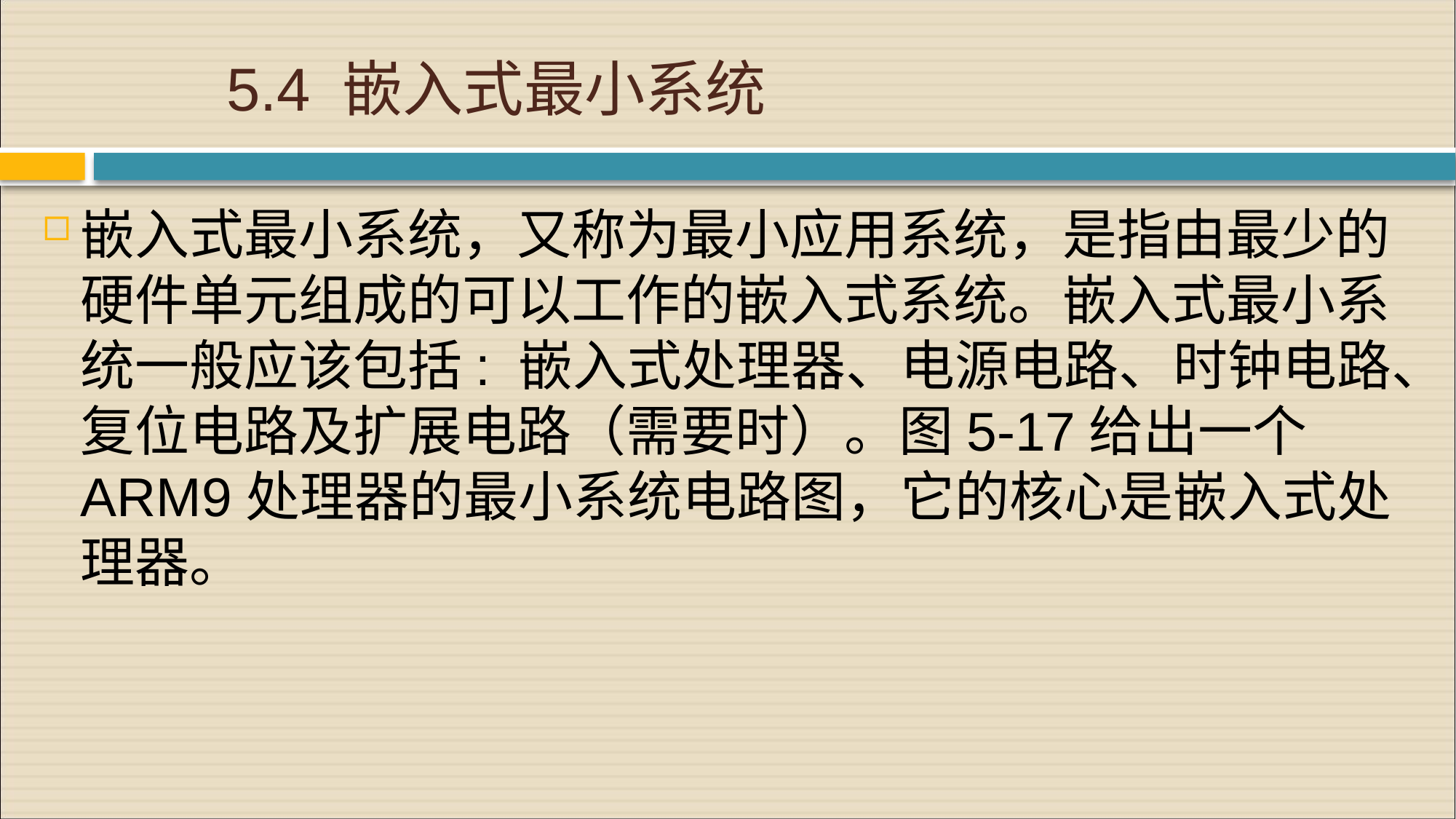

# 5.4 嵌入式最小系统
嵌入式最小系统，又称为最小应用系统，是指由最少的硬件单元组成的可以工作的嵌入式系统。嵌入式最小系统一般应该包括: 嵌入式处理器、电源电路、时钟电路、复位电路及扩展电路（需要时）。图5-17给出一个ARM9处理器的最小系统电路图，它的核心是嵌入式处理器。